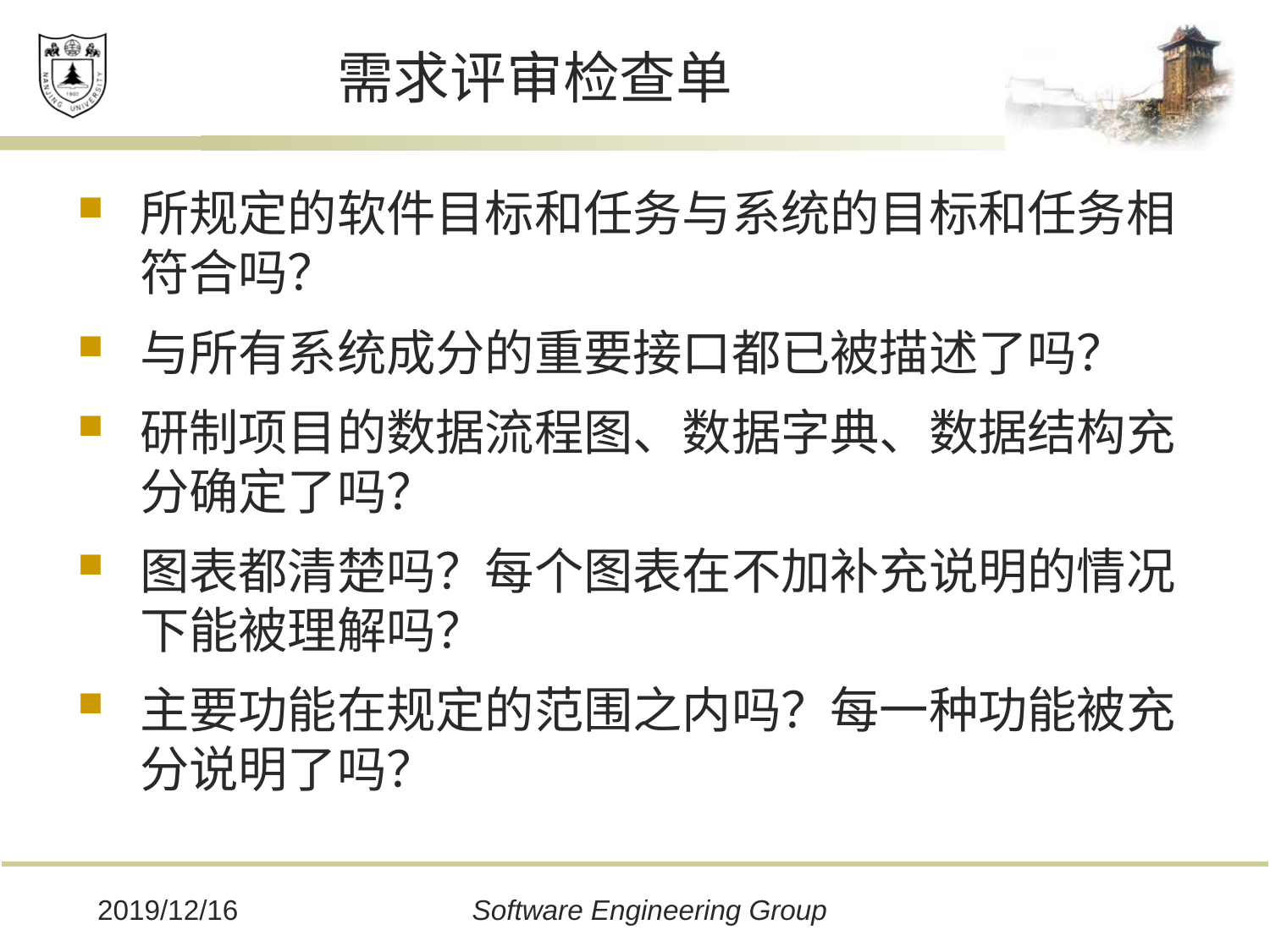

# 需求评审检查单
所规定的软件目标和任务与系统的目标和任务相符合吗？
与所有系统成分的重要接口都已被描述了吗？
研制项目的数据流程图、数据字典、数据结构充分确定了吗？
图表都清楚吗？每个图表在不加补充说明的情况下能被理解吗？
主要功能在规定的范围之内吗？每一种功能被充分说明了吗？

2019/12/16
Software Engineering Group